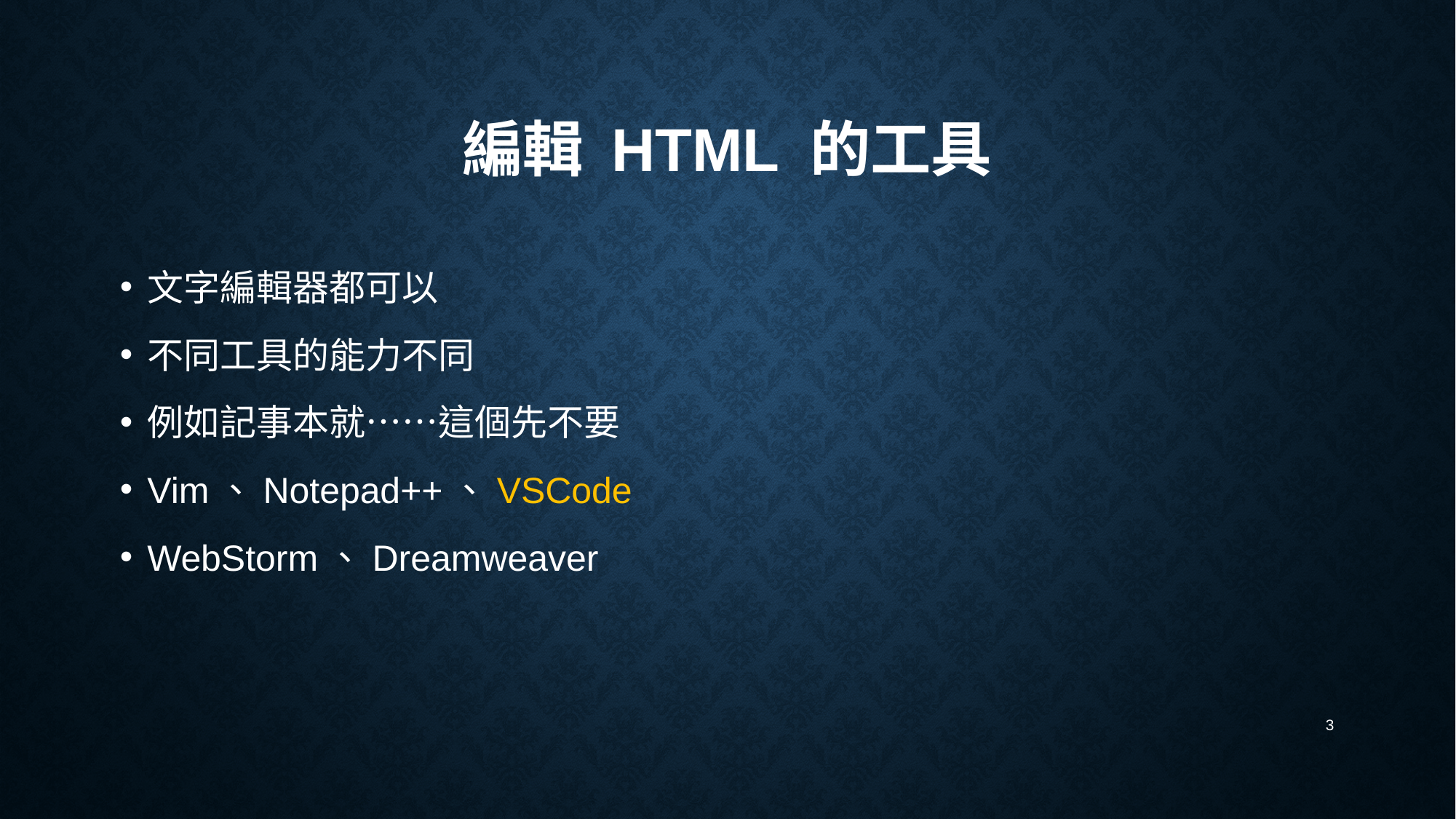

# 編輯 HTML 的工具
文字編輯器都可以
不同工具的能力不同
例如記事本就……這個先不要
Vim、Notepad++、VSCode
WebStorm、Dreamweaver
3